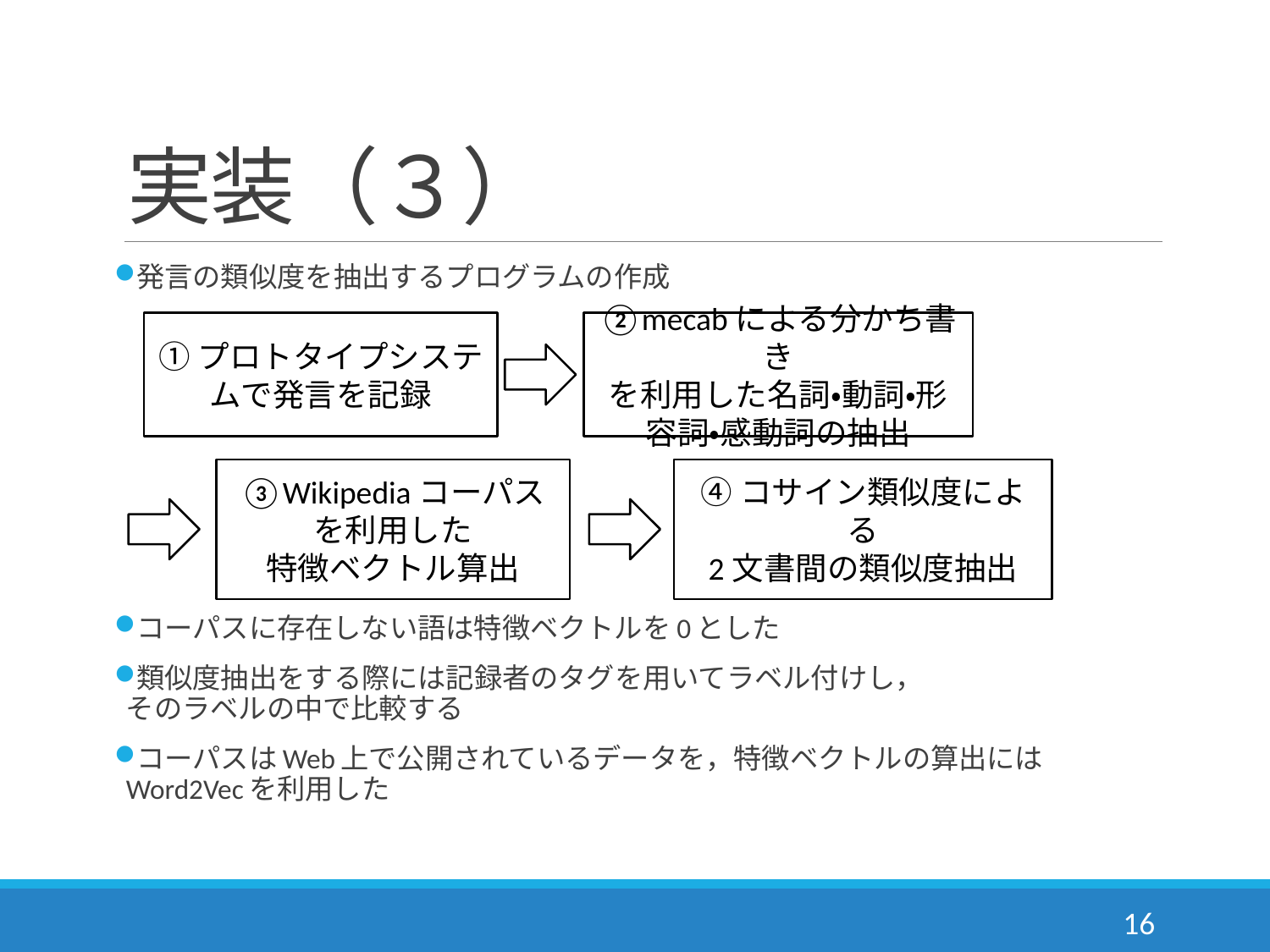

# 実装（３）

発言の類似度を抽出するプログラムの作成

コーパスに存在しない語は特徴ベクトルを0とした
類似度抽出をする際には記録者のタグを用いてラベル付けし，
そのラベルの中で比較する
コーパスはWeb上で公開されているデータを，特徴ベクトルの算出にはWord2Vecを利用した

①プロトタイプシステムで発言を記録
②mecabによる分かち書き
を利用した名詞・動詞・形容詞・感動詞の抽出

③Wikipediaコーパス
を利用した
特徴ベクトル算出
④コサイン類似度による
2文書間の類似度抽出

16